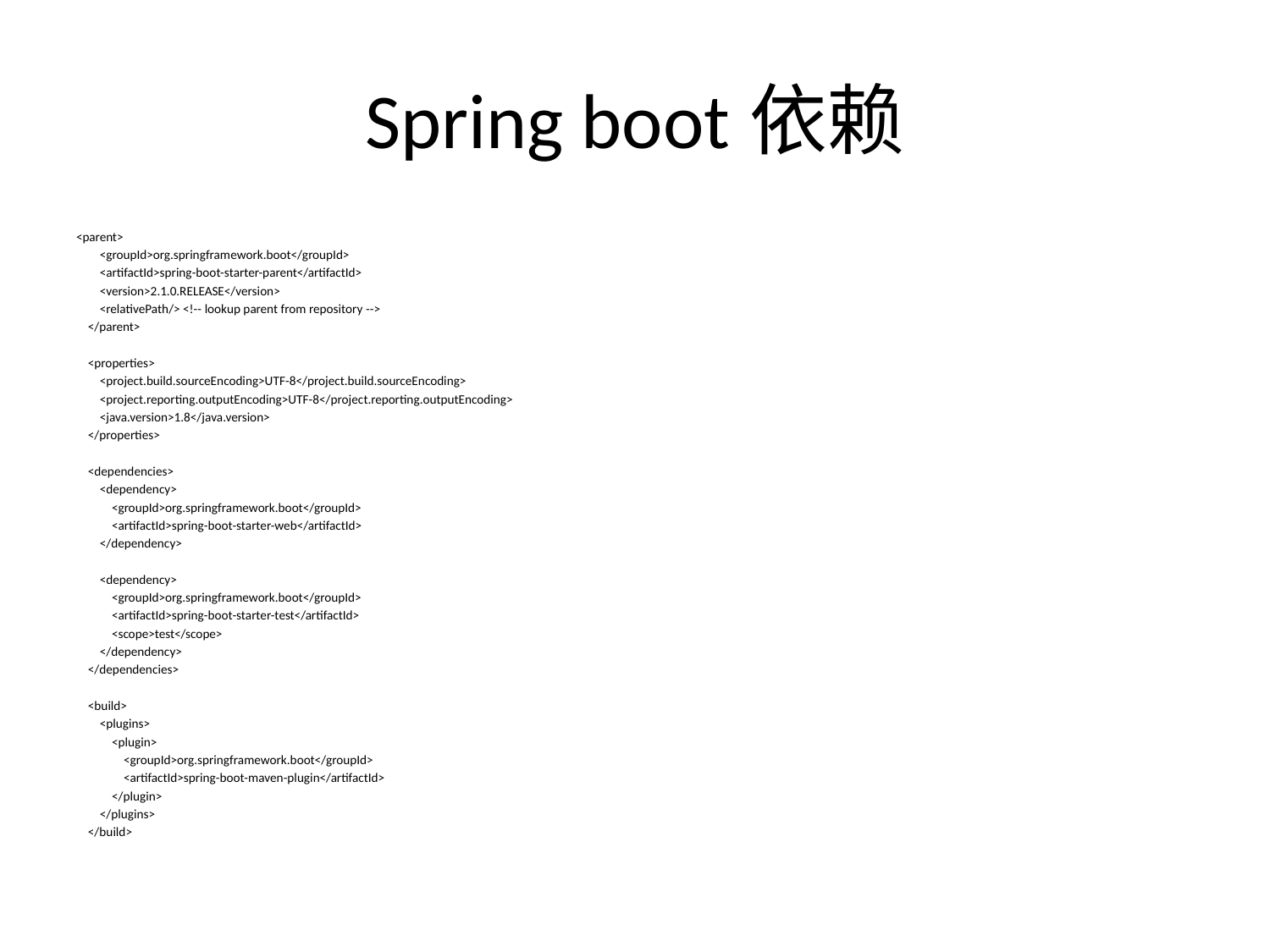

# Spring boot依赖
<parent>
        <groupId>org.springframework.boot</groupId>
        <artifactId>spring-boot-starter-parent</artifactId>
        <version>2.1.0.RELEASE</version>
        <relativePath/> <!-- lookup parent from repository -->
    </parent>

    <properties>
        <project.build.sourceEncoding>UTF-8</project.build.sourceEncoding>
        <project.reporting.outputEncoding>UTF-8</project.reporting.outputEncoding>
        <java.version>1.8</java.version>
    </properties>

    <dependencies>
        <dependency>
            <groupId>org.springframework.boot</groupId>
            <artifactId>spring-boot-starter-web</artifactId>
        </dependency>

        <dependency>
            <groupId>org.springframework.boot</groupId>
            <artifactId>spring-boot-starter-test</artifactId>
            <scope>test</scope>
        </dependency>
    </dependencies>

    <build>
        <plugins>
            <plugin>
                <groupId>org.springframework.boot</groupId>
                <artifactId>spring-boot-maven-plugin</artifactId>
            </plugin>
        </plugins>
    </build>